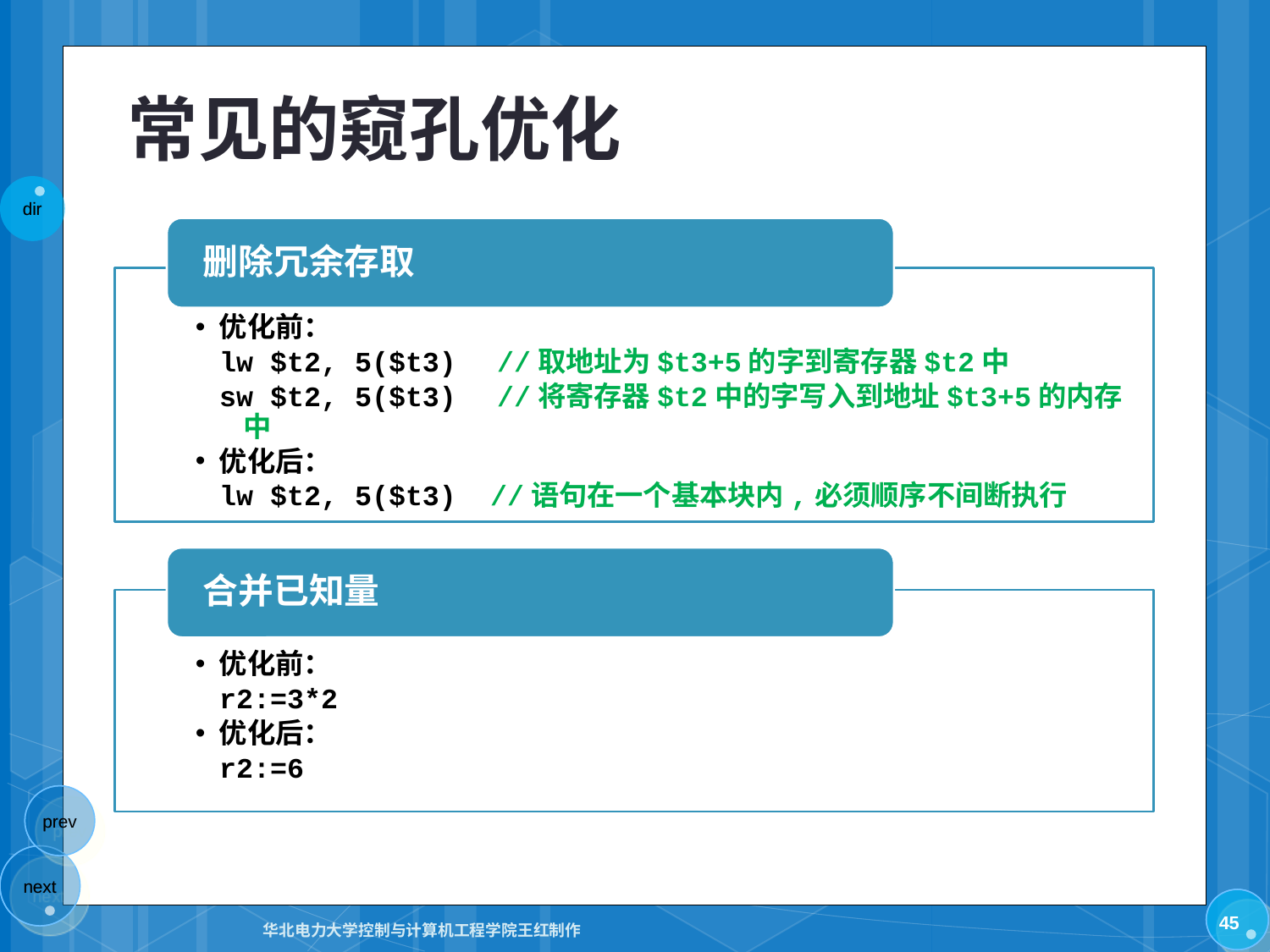

# 常见的窥孔优化
优化前：
lw $t2, 5($t3)	//取地址为$t3+5的字到寄存器$t2中
sw $t2, 5($t3) 	//将寄存器$t2中的字写入到地址$t3+5的内存中
优化后：
lw $t2, 5($t3)  //语句在一个基本块内,必须顺序不间断执行
删除冗余存取
优化前：
r2:=3*2
优化后：
r2:=6
合并已知量
45
华北电力大学控制与计算机工程学院王红制作